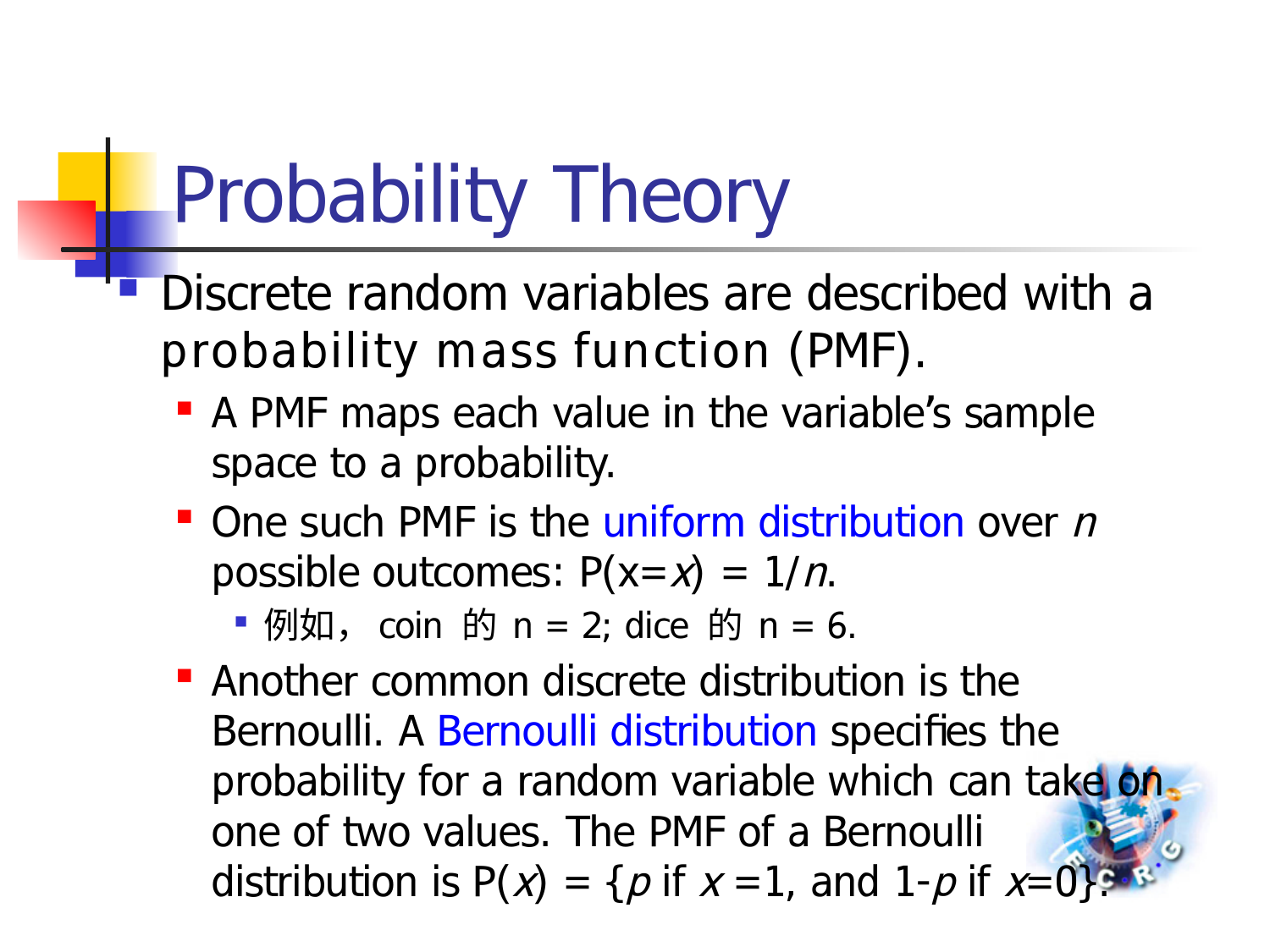

# Probability Theory
Discrete random variables are described with a probability mass function (PMF).
A PMF maps each value in the variable’s sample space to a probability.
One such PMF is the uniform distribution over n possible outcomes: P(x=x) = 1/n.
例如，coin 的 n = 2; dice 的 n = 6.
Another common discrete distribution is the Bernoulli. A Bernoulli distribution specifies the probability for a random variable which can take on one of two values. The PMF of a Bernoulli distribution is P(x) = {p if x =1, and 1-p if x=0}.